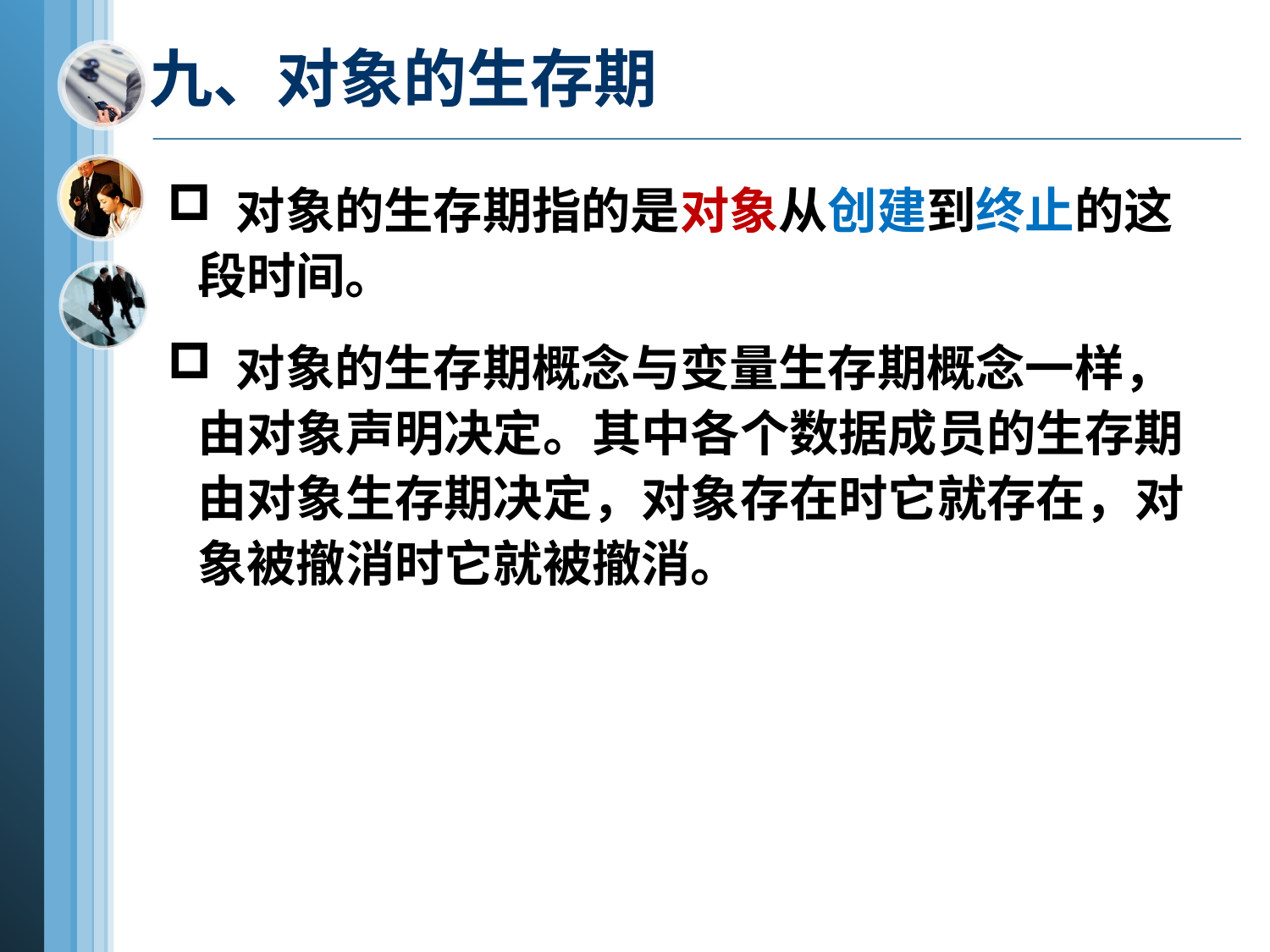

# 九、对象的生存期
 对象的生存期指的是对象从创建到终止的这段时间。
 对象的生存期概念与变量生存期概念一样，由对象声明决定。其中各个数据成员的生存期由对象生存期决定，对象存在时它就存在，对象被撤消时它就被撤消。